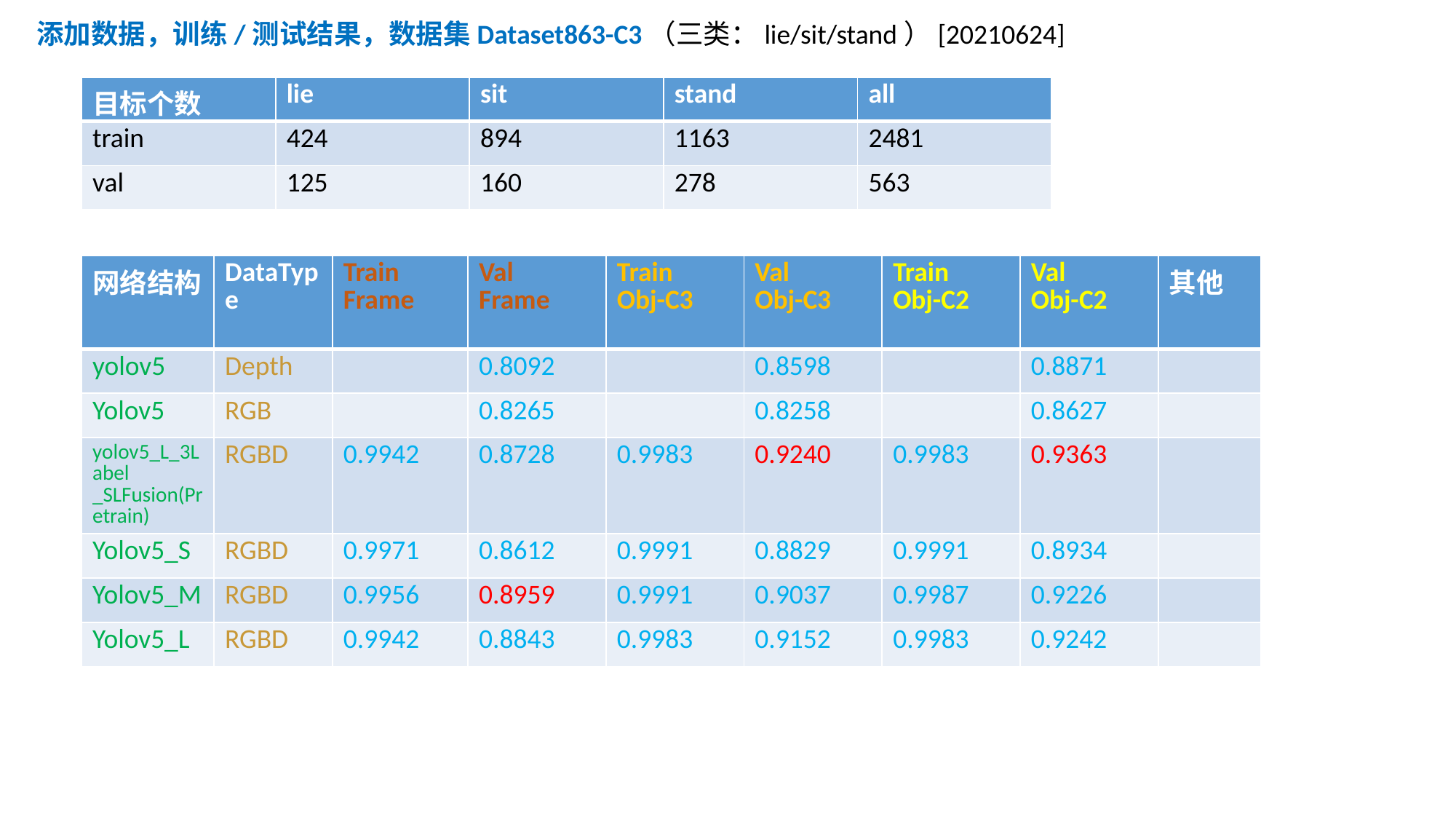

添加数据，训练/测试结果，数据集Dataset863-C3（三类：lie/sit/stand）[20210624]
| 目标个数 | lie | sit | stand | all |
| --- | --- | --- | --- | --- |
| train | 424 | 894 | 1163 | 2481 |
| val | 125 | 160 | 278 | 563 |
| 网络结构 | DataType | Train Frame | Val Frame | Train Obj-C3 | Val Obj-C3 | Train Obj-C2 | Val Obj-C2 | 其他 |
| --- | --- | --- | --- | --- | --- | --- | --- | --- |
| yolov5 | Depth |  | 0.8092 |  | 0.8598 |  | 0.8871 |  |
| Yolov5 | RGB |  | 0.8265 |  | 0.8258 |  | 0.8627 |  |
| yolov5\_L\_3Label \_SLFusion(Pretrain) | RGBD | 0.9942 | 0.8728 | 0.9983 | 0.9240 | 0.9983 | 0.9363 |  |
| Yolov5\_S | RGBD | 0.9971 | 0.8612 | 0.9991 | 0.8829 | 0.9991 | 0.8934 |  |
| Yolov5\_M | RGBD | 0.9956 | 0.8959 | 0.9991 | 0.9037 | 0.9987 | 0.9226 |  |
| Yolov5\_L | RGBD | 0.9942 | 0.8843 | 0.9983 | 0.9152 | 0.9983 | 0.9242 |  |